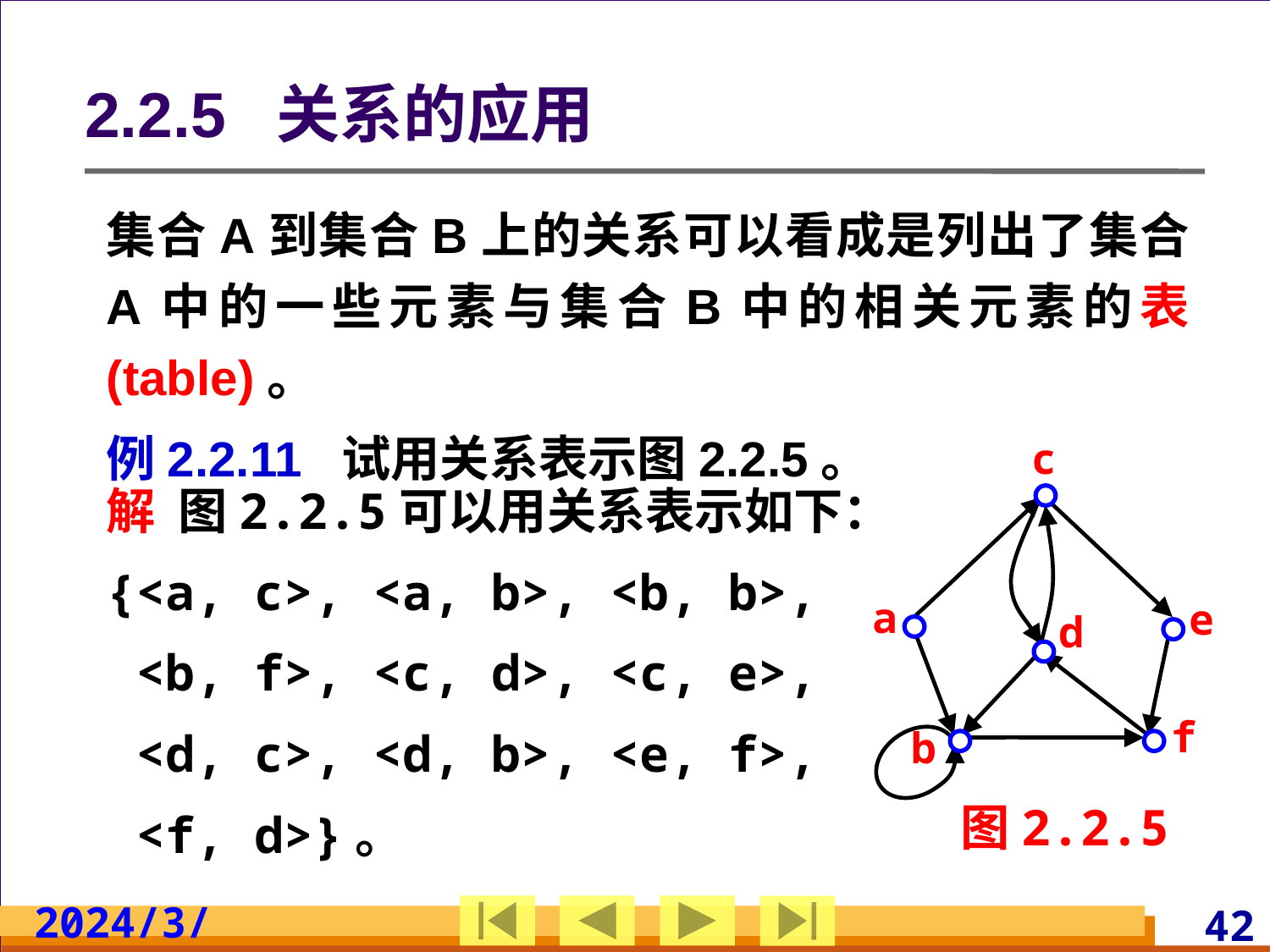

# 2.2.5  关系的应用
集合A到集合B上的关系可以看成是列出了集合A中的一些元素与集合B中的相关元素的表(table)。
例2.2.11  试用关系表示图2.2.5。
c

a
e
d

f

b

图2.2.5
解  图2.2.5可以用关系表示如下：
{<a, c>, <a, b>, <b, b>,
 <b, f>, <c, d>, <c, e>,
 <d, c>, <d, b>, <e, f>,
 <f, d>}。
2024/3/10